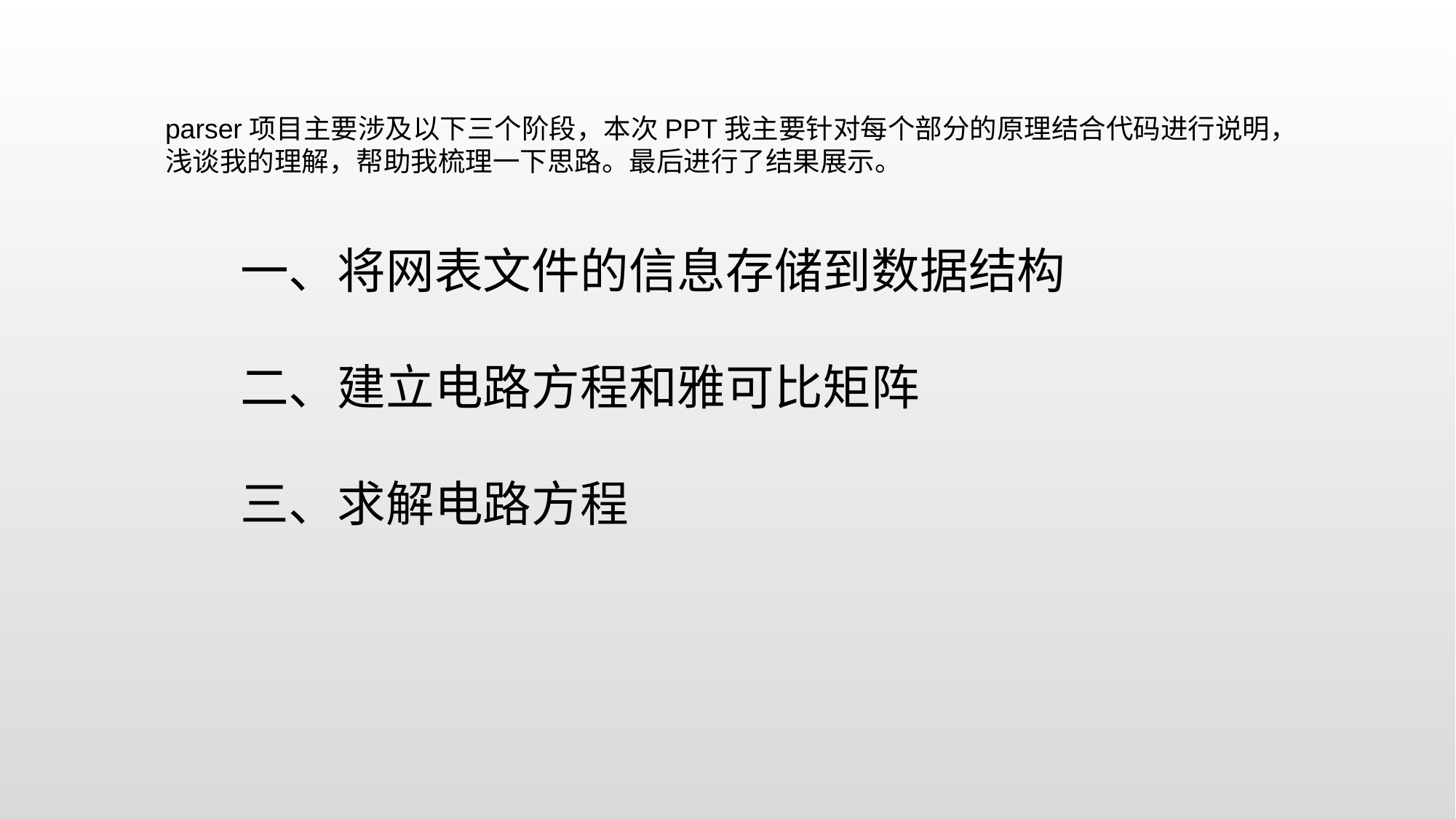

parser项目主要涉及以下三个阶段，本次PPT我主要针对每个部分的原理结合代码进行说明，浅谈我的理解，帮助我梳理一下思路。最后进行了结果展示。
一、将网表文件的信息存储到数据结构

二、建立电路方程和雅可比矩阵

三、求解电路方程